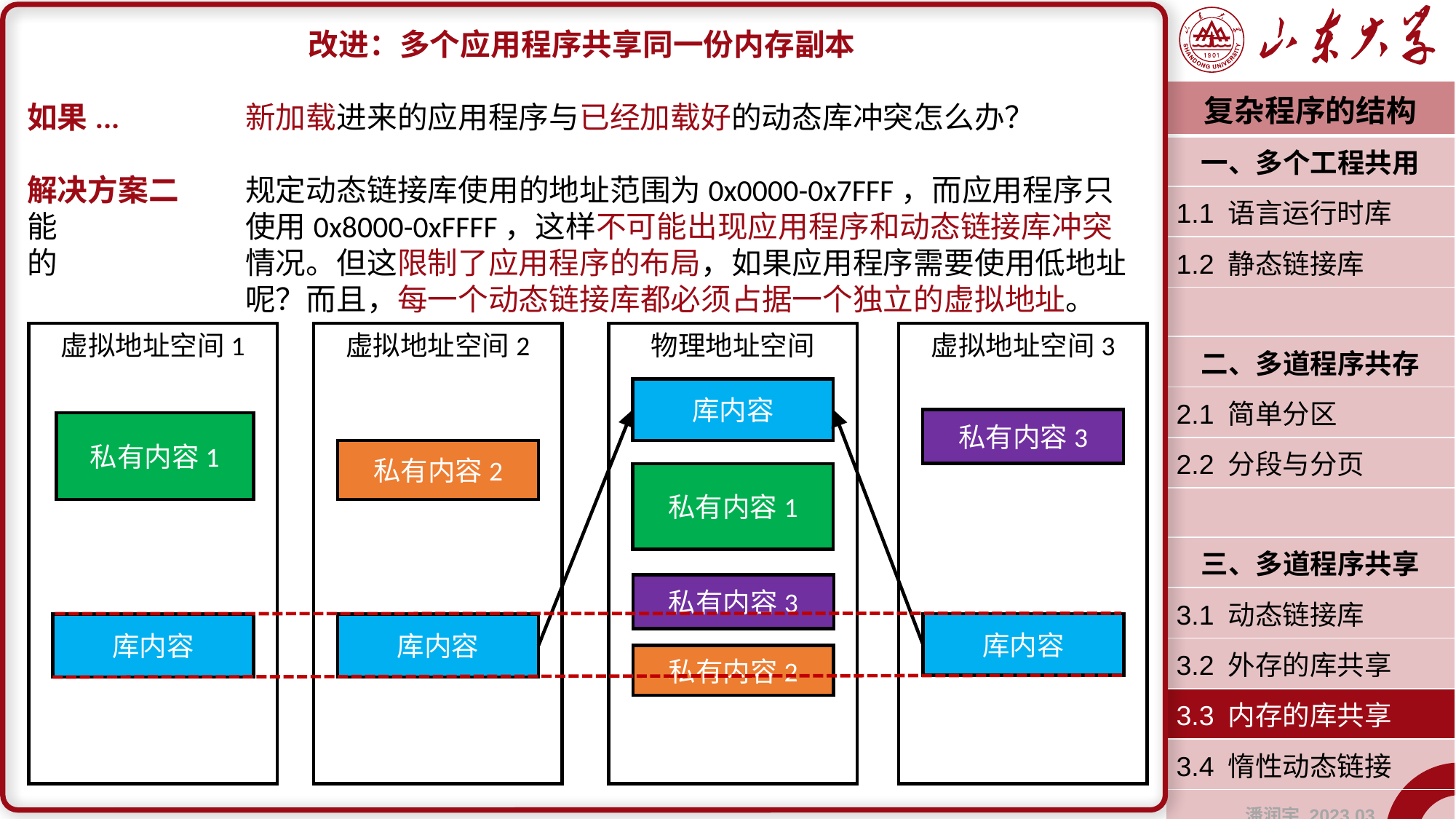

改进：多个应用程序共享同一份内存副本

如果...		新加载进来的应用程序与已经加载好的动态库冲突怎么办？

解决方案二	规定动态链接库使用的地址范围为0x0000-0x7FFF，而应用程序只能		使用0x8000-0xFFFF，这样不可能出现应用程序和动态链接库冲突的		情况。但这限制了应用程序的布局，如果应用程序需要使用低地址		呢？而且，每一个动态链接库都必须占据一个独立的虚拟地址。
| 复杂程序的结构 |
| --- |
| 一、多个工程共用 |
| 1.1 语言运行时库 |
| 1.2 静态链接库 |
|  |
| 二、多道程序共存 |
| 2.1 简单分区 |
| 2.2 分段与分页 |
|  |
| 三、多道程序共享 |
| 3.1 动态链接库 |
| 3.2 外存的库共享 |
| 3.3 内存的库共享 |
| 3.4 惰性动态链接 |
| 潘润宇 2023.03 |
虚拟地址空间2
私有内容2
库内容
物理地址空间
库内容
私有内容1
私有内容2
虚拟地址空间1
库内容
虚拟地址空间3
私有内容3
私有内容1
私有内容3
库内容